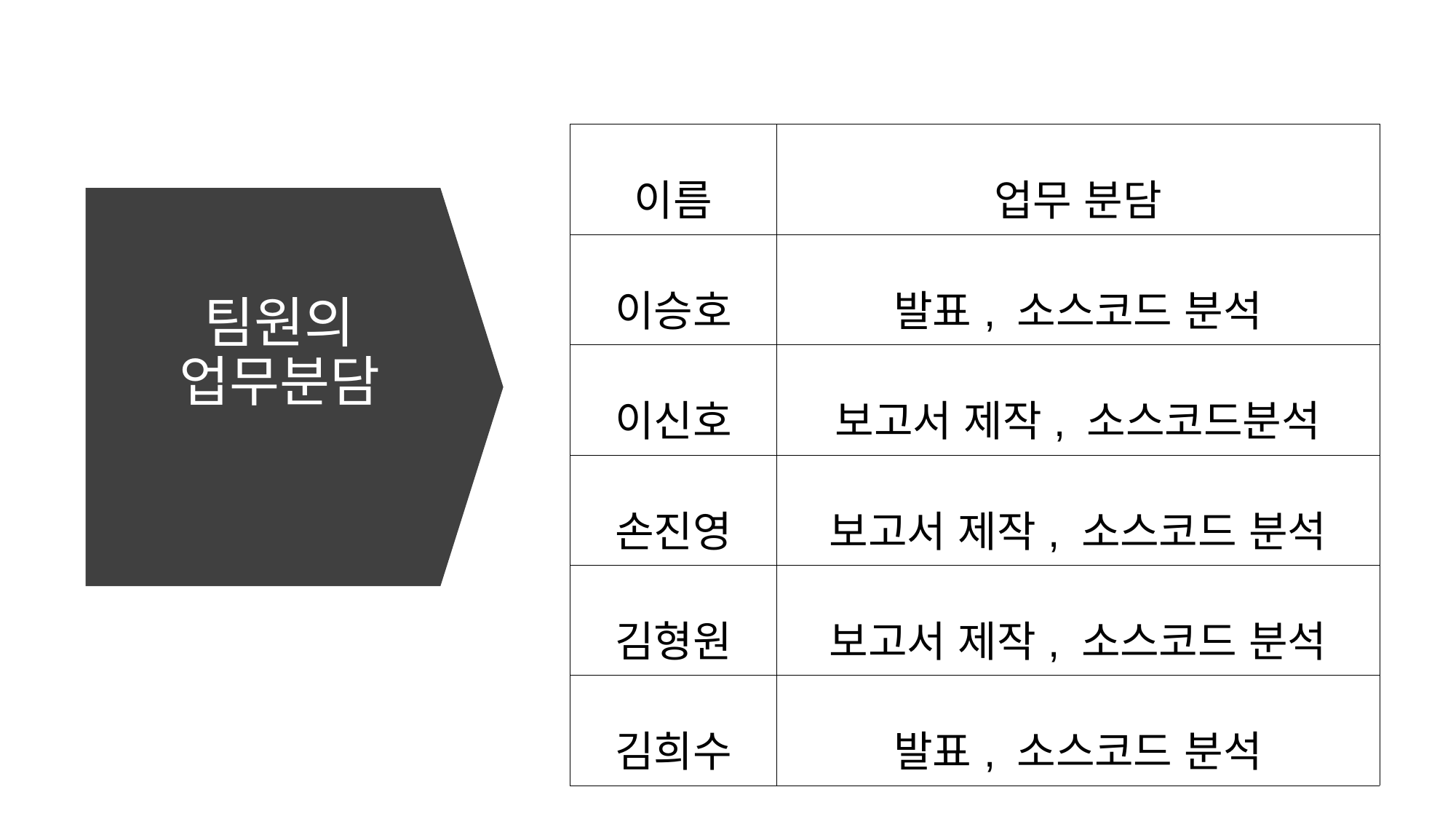

| 이름 | 업무 분담 |
| --- | --- |
| 이승호 | 발표, 소스코드 분석 |
| 이신호 | 보고서 제작, 소스코드분석 |
| 손진영 | 보고서 제작, 소스코드 분석 |
| 김형원 | 보고서 제작, 소스코드 분석 |
| 김희수 | 발표, 소스코드 분석 |

# 팀원의 업무분담